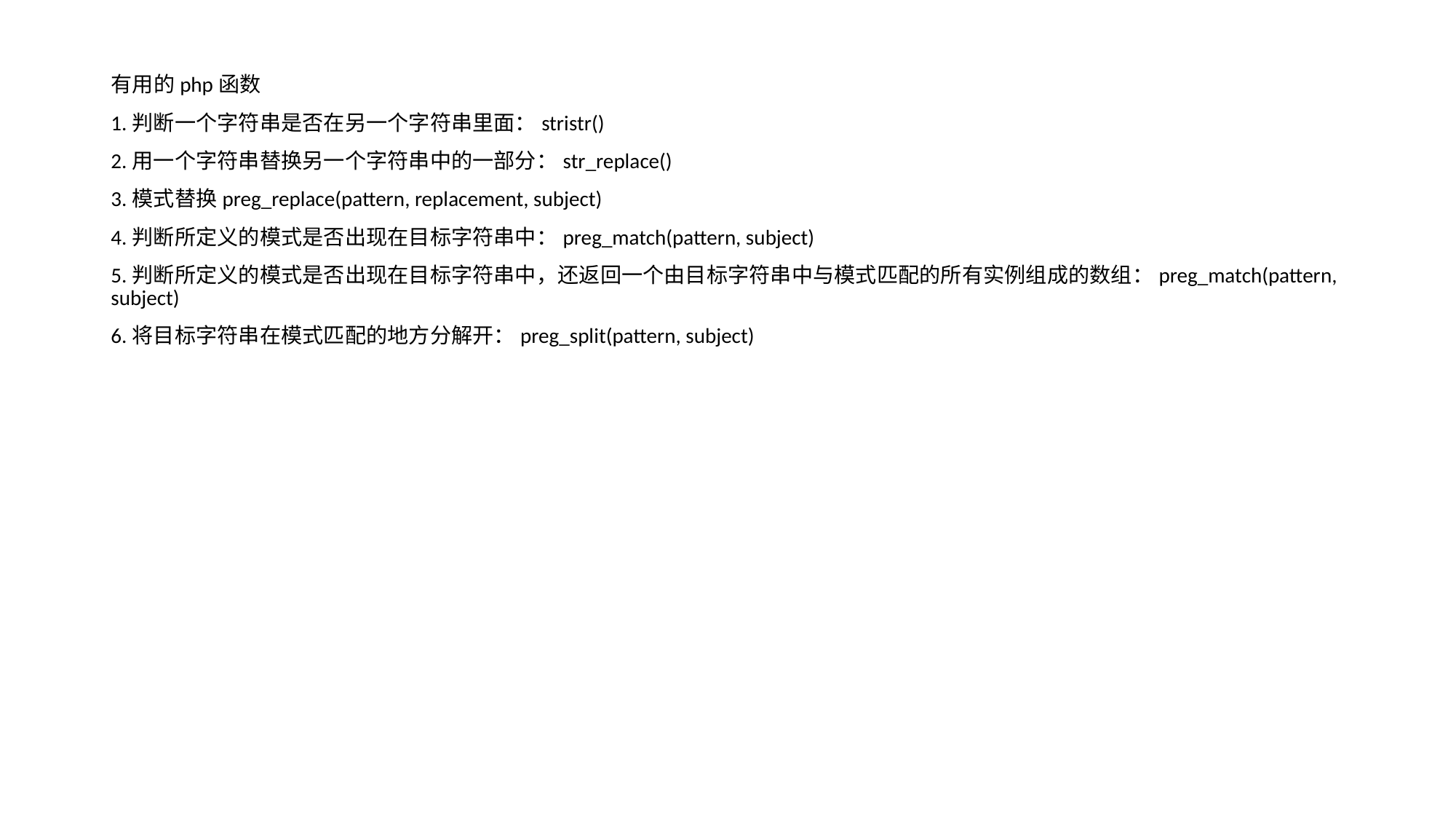

有用的php函数
1.判断一个字符串是否在另一个字符串里面：stristr()
2.用一个字符串替换另一个字符串中的一部分：str_replace()
3.模式替换preg_replace(pattern, replacement, subject)
4.判断所定义的模式是否出现在目标字符串中：preg_match(pattern, subject)
5.判断所定义的模式是否出现在目标字符串中，还返回一个由目标字符串中与模式匹配的所有实例组成的数组：preg_match(pattern, subject)
6.将目标字符串在模式匹配的地方分解开：preg_split(pattern, subject)